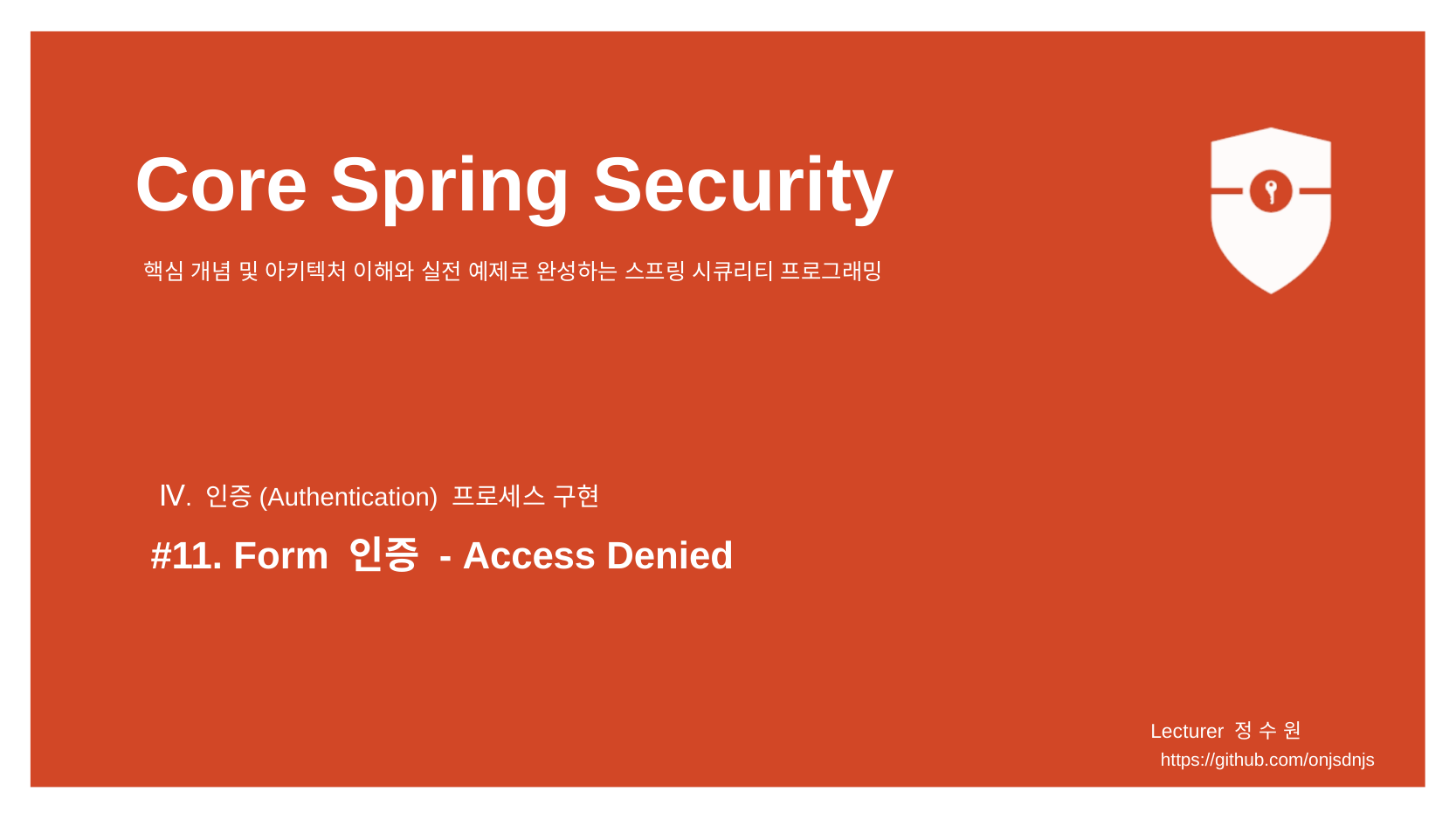

Ⅳ. 인증(Authentication) 프로세스 구현
#11. Form 인증 - Access Denied